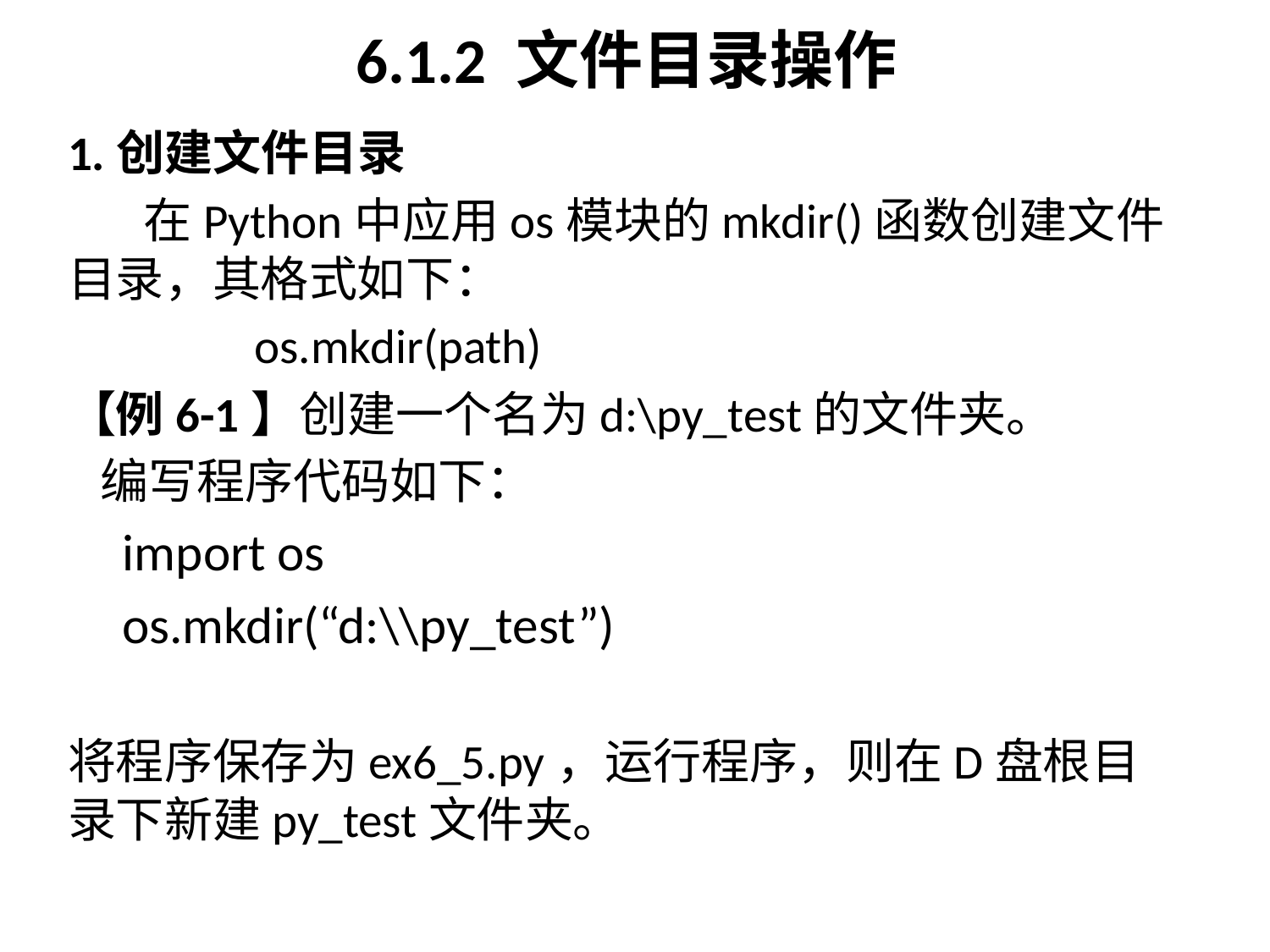

# 6.1.2 文件目录操作
1.创建文件目录
      在Python中应用os模块的mkdir()函数创建文件目录，其格式如下：
                 os.mkdir(path)
【例6-1】创建一个名为d:\py_test的文件夹。
  编写程序代码如下：
     import os
os.mkdir(“d:\\py_test”)

将程序保存为ex6_5.py，运行程序，则在D盘根目录下新建py_test文件夹。